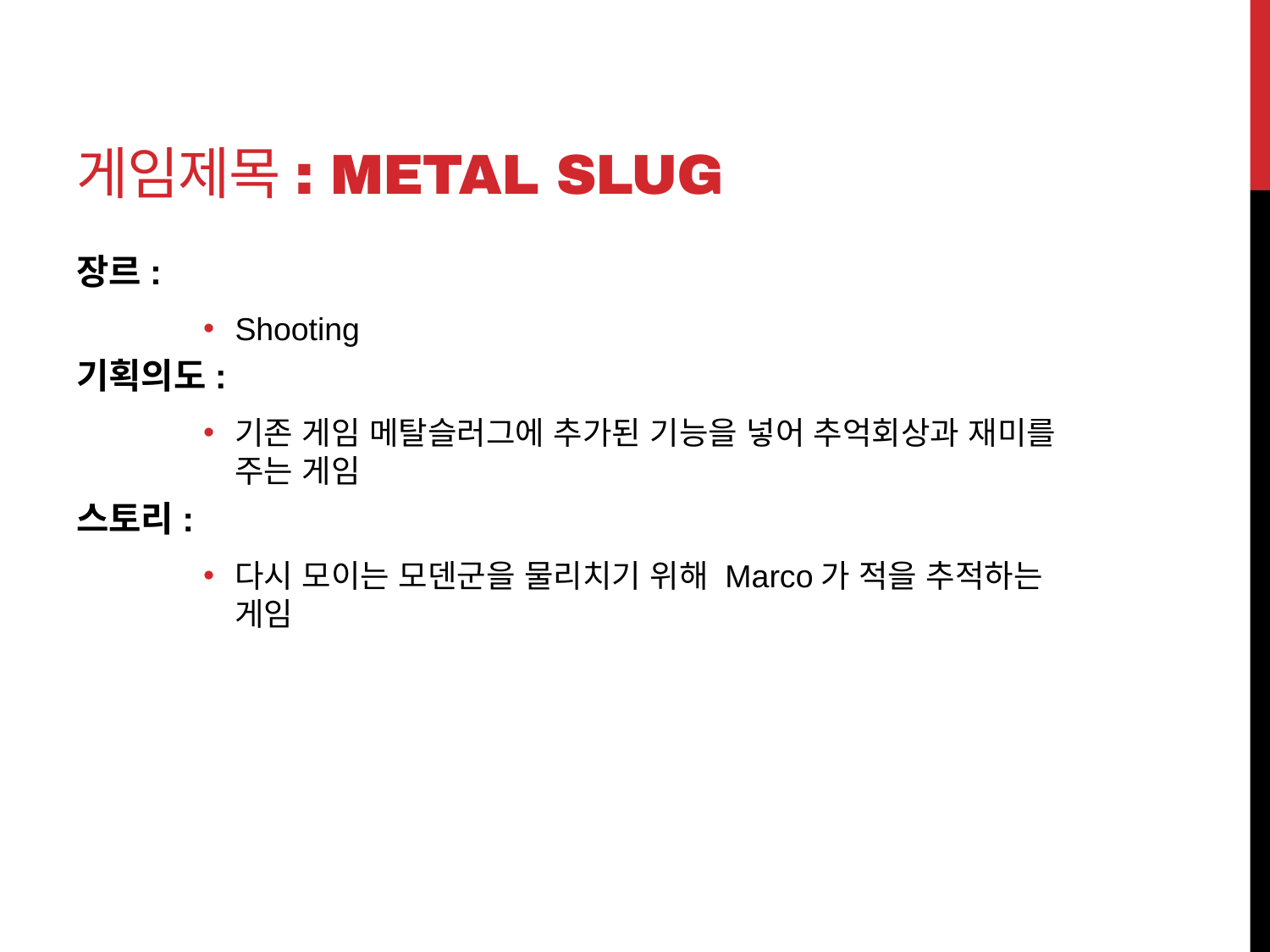

# 게임제목: Metal Slug
장르:
Shooting
기획의도:
기존 게임 메탈슬러그에 추가된 기능을 넣어 추억회상과 재미를 주는 게임
스토리:
다시 모이는 모덴군을 물리치기 위해 Marco가 적을 추적하는 게임